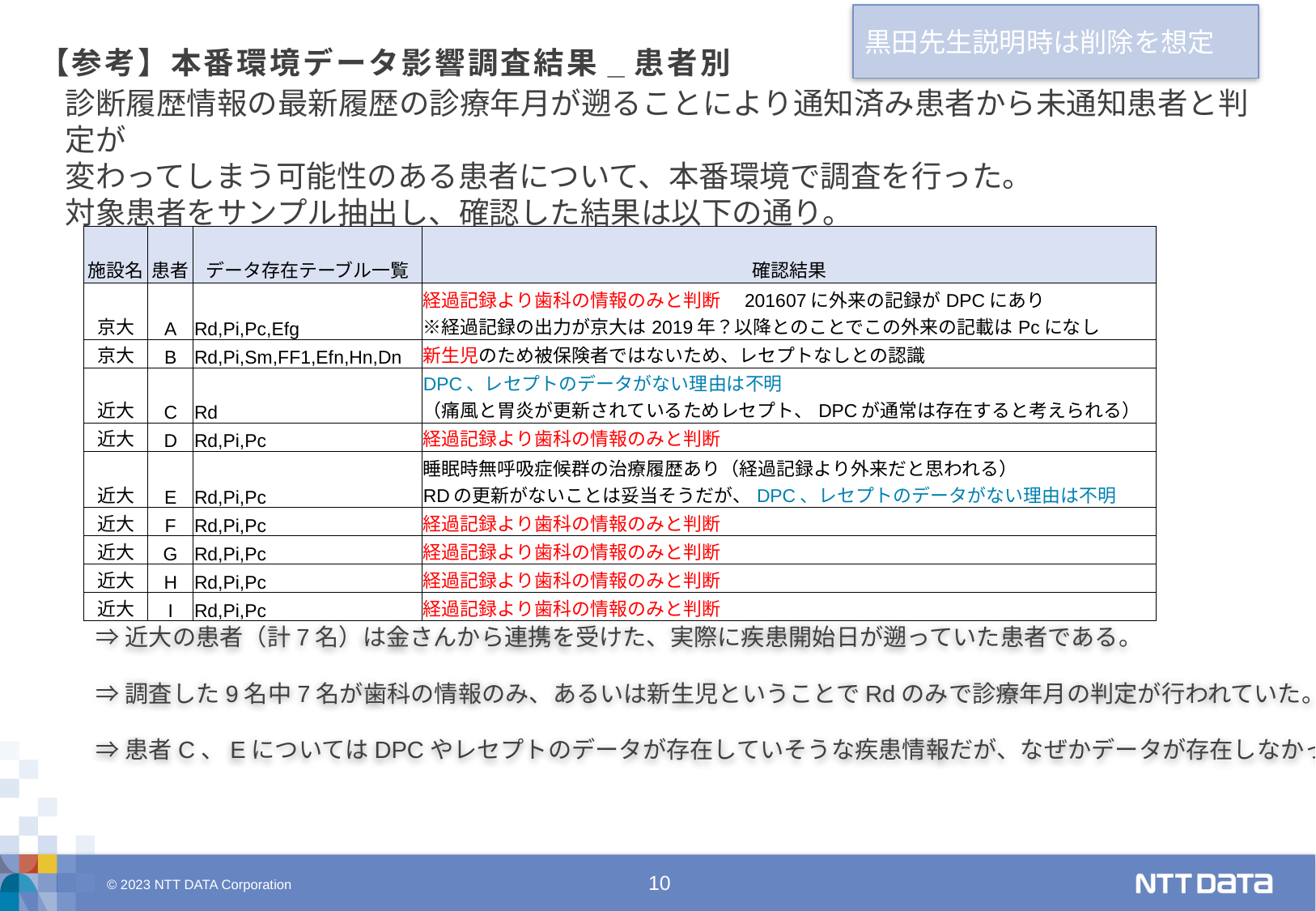

黒田先生説明時は削除を想定
# 【参考】本番環境データ影響調査結果_患者別

診断履歴情報の最新履歴の診療年月が遡ることにより通知済み患者から未通知患者と判定が
変わってしまう可能性のある患者について、本番環境で調査を行った。
対象患者をサンプル抽出し、確認した結果は以下の通り。
| 施設名 | 患者 | データ存在テーブル一覧 | 確認結果 |
| --- | --- | --- | --- |
| 京大 | A | Rd,Pi,Pc,Efg | 経過記録より歯科の情報のみと判断　201607に外来の記録がDPCにあり ※経過記録の出力が京大は2019年？以降とのことでこの外来の記載はPcになし |
| 京大 | B | Rd,Pi,Sm,FF1,Efn,Hn,Dn | 新生児のため被保険者ではないため、レセプトなしとの認識 |
| 近大 | C | Rd | DPC、レセプトのデータがない理由は不明 （痛風と胃炎が更新されているためレセプト、DPCが通常は存在すると考えられる） |
| 近大 | D | Rd,Pi,Pc | 経過記録より歯科の情報のみと判断 |
| 近大 | E | Rd,Pi,Pc | 睡眠時無呼吸症候群の治療履歴あり（経過記録より外来だと思われる） RDの更新がないことは妥当そうだが、DPC、レセプトのデータがない理由は不明 |
| 近大 | F | Rd,Pi,Pc | 経過記録より歯科の情報のみと判断 |
| 近大 | G | Rd,Pi,Pc | 経過記録より歯科の情報のみと判断 |
| 近大 | H | Rd,Pi,Pc | 経過記録より歯科の情報のみと判断 |
| 近大 | I | Rd,Pi,Pc | 経過記録より歯科の情報のみと判断 |
⇒近大の患者（計7名）は金さんから連携を受けた、実際に疾患開始日が遡っていた患者である。

⇒調査した9名中7名が歯科の情報のみ、あるいは新生児ということでRdのみで診療年月の判定が行われていた。

⇒患者C、EについてはDPCやレセプトのデータが存在していそうな疾患情報だが、なぜかデータが存在しなかった。